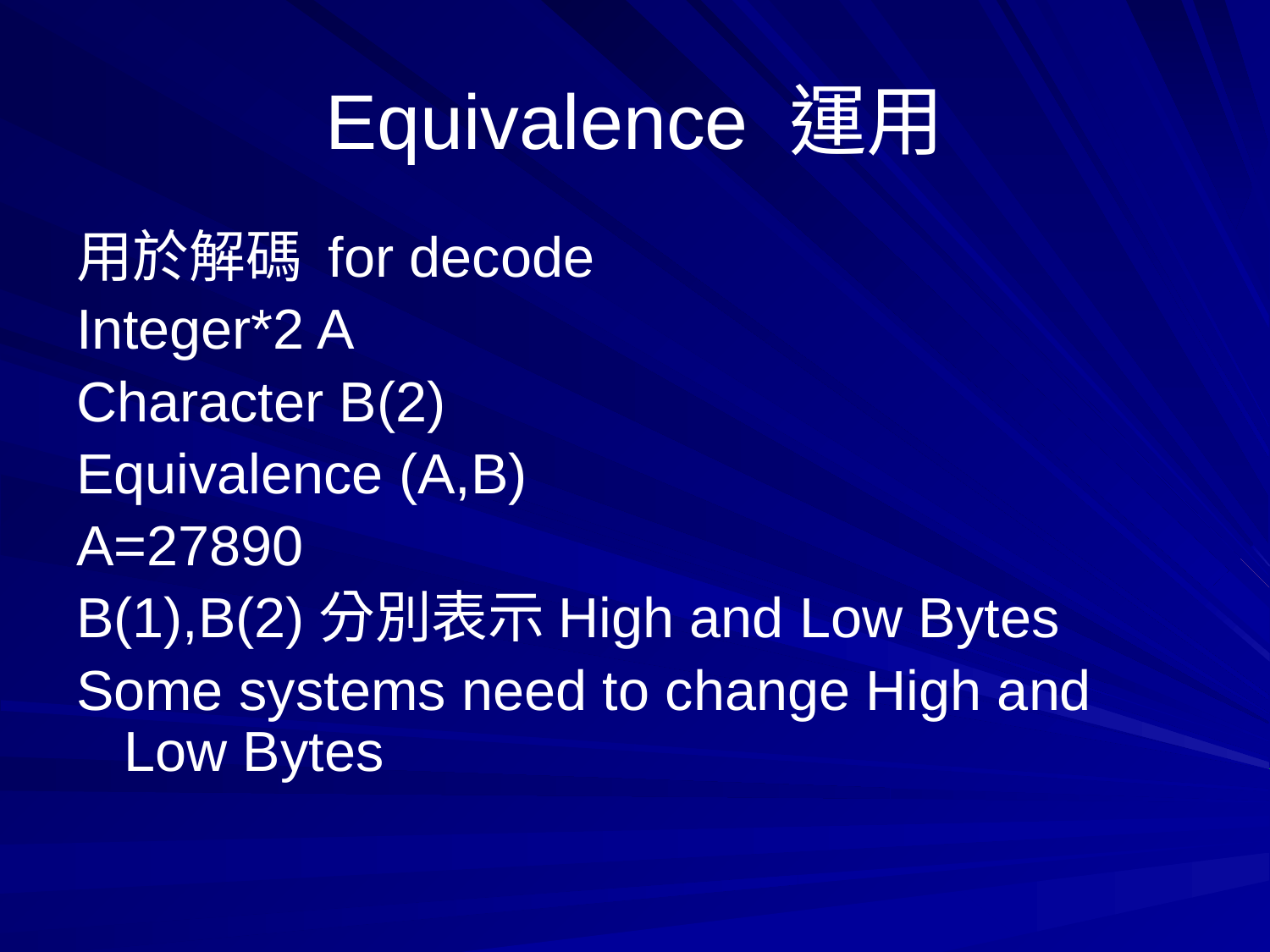

# Equivalence 運用
用於解碼 for decode
Integer*2 A
Character B(2)
Equivalence (A,B)
A=27890
B(1),B(2)分別表示High and Low Bytes
Some systems need to change High and Low Bytes